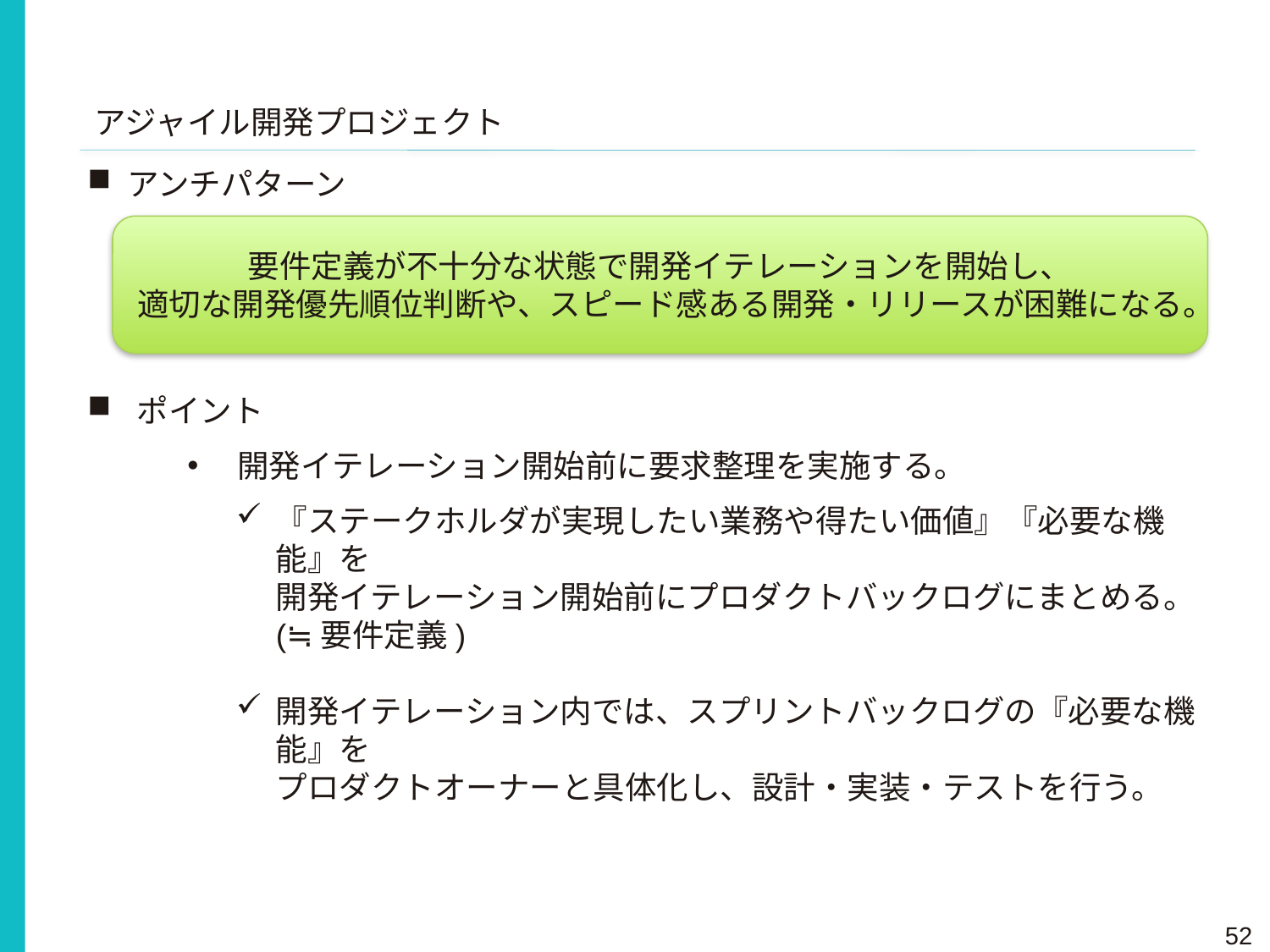

アジャイル開発プロジェクト
アンチパターン
要件定義が不十分な状態で開発イテレーションを開始し、
適切な開発優先順位判断や、スピード感ある開発・リリースが困難になる。
ポイント

開発イテレーション開始前に要求整理を実施する。

『ステークホルダが実現したい業務や得たい価値』『必要な機能』を
開発イテレーション開始前にプロダクトバックログにまとめる。
(≒要件定義)

開発イテレーション内では、スプリントバックログの『必要な機能』を
プロダクトオーナーと具体化し、設計・実装・テストを行う。
52